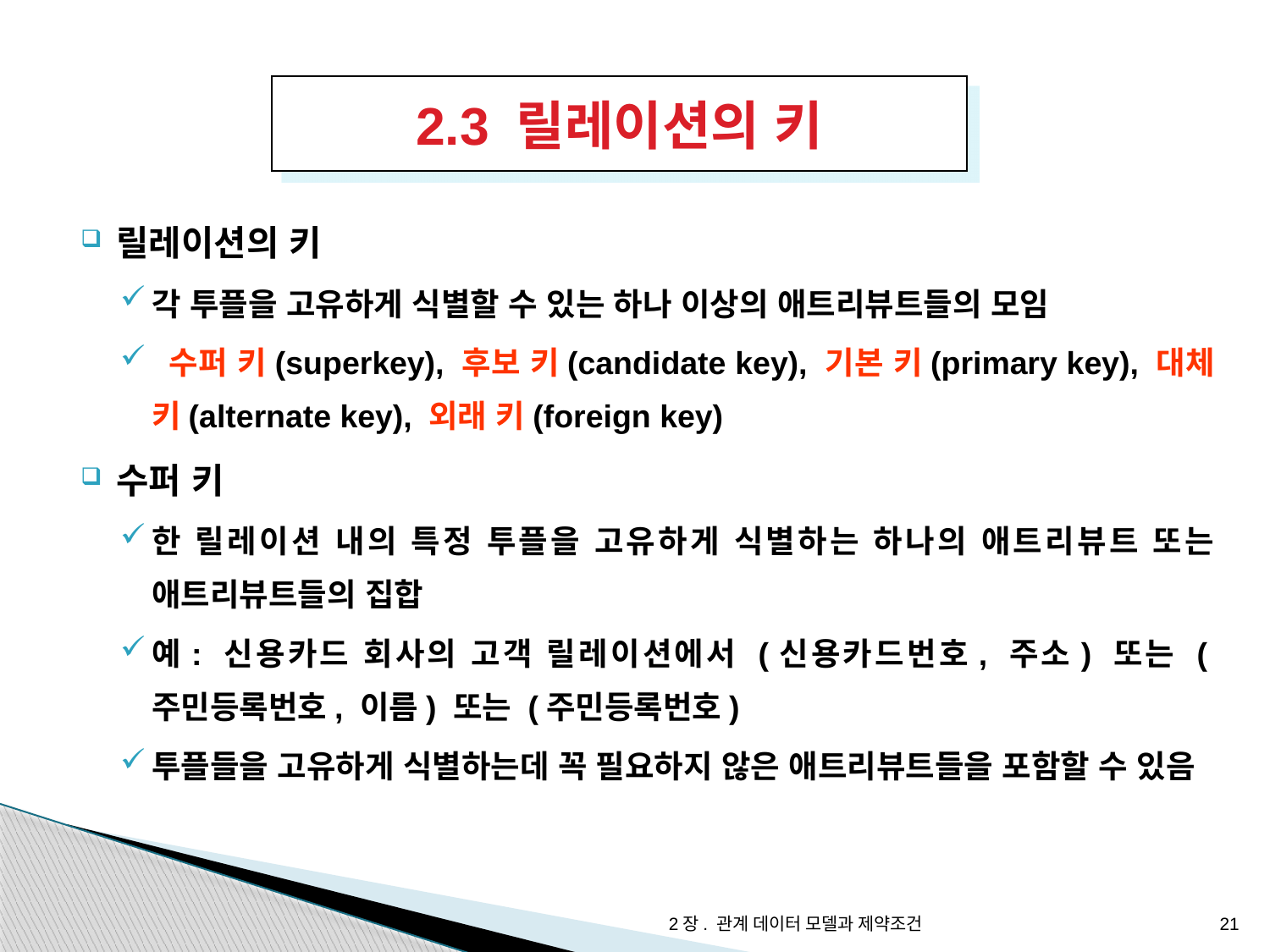

2.3 릴레이션의 키
릴레이션의 키
각 투플을 고유하게 식별할 수 있는 하나 이상의 애트리뷰트들의 모임
 수퍼 키(superkey), 후보 키(candidate key), 기본 키(primary key), 대체 키(alternate key), 외래 키(foreign key)
수퍼 키
한 릴레이션 내의 특정 투플을 고유하게 식별하는 하나의 애트리뷰트 또는 애트리뷰트들의 집합
예: 신용카드 회사의 고객 릴레이션에서 (신용카드번호, 주소) 또는 (주민등록번호, 이름) 또는 (주민등록번호)
투플들을 고유하게 식별하는데 꼭 필요하지 않은 애트리뷰트들을 포함할 수 있음
2장. 관계 데이터 모델과 제약조건
21